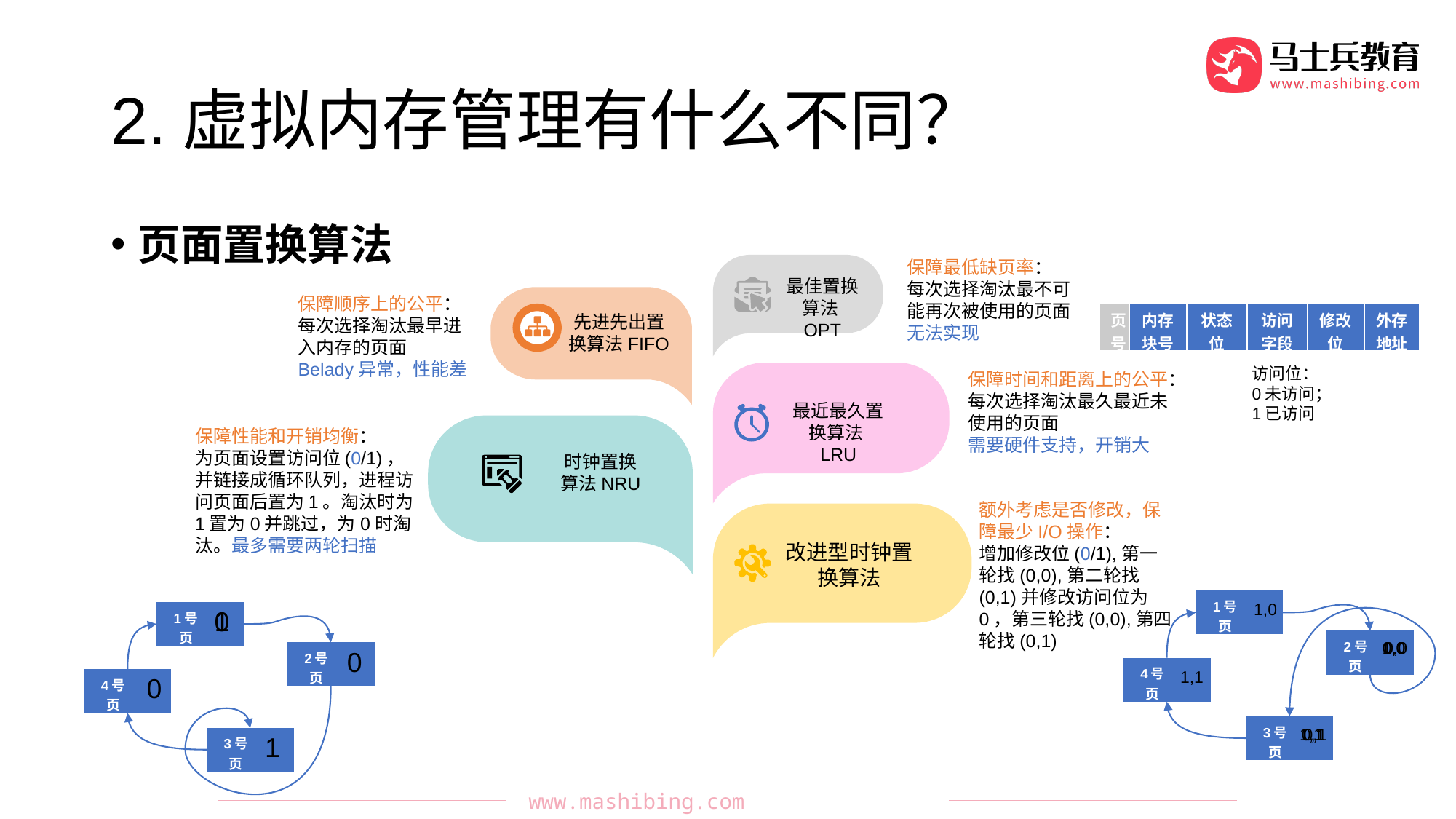

# 2.虚拟内存管理有什么不同？
页面置换算法
保障最低缺页率：
每次选择淘汰最不可能再次被使用的页面
无法实现

最佳置换算法OPT
保障顺序上的公平：
每次选择淘汰最早进入内存的页面
Belady异常，性能差

先进先出置换算法FIFO
| 页号 | 内存块号 | 状态位 | 访问字段 | 修改位 | 外存地址 |
| --- | --- | --- | --- | --- | --- |
访问位：
0未访问；
1已访问

最近最久置换算法LRU
保障时间和距离上的公平：
每次选择淘汰最久最近未使用的页面
需要硬件支持，开销大

时钟置换
算法NRU
保障性能和开销均衡：
为页面设置访问位(0/1)，并链接成循环队列，进程访问页面后置为1。淘汰时为1置为0并跳过，为0时淘汰。最多需要两轮扫描
额外考虑是否修改，保障最少I/O操作：
增加修改位(0/1),第一轮找(0,0),第二轮找(0,1)并修改访问位为0，第三轮找(0,0),第四轮找(0,1)

改进型时钟置换算法
| 1号页 |  |
| --- | --- |
1,0
0
1
| 1号页 |  |
| --- | --- |
| 2号页 |  |
| --- | --- |
0,0
1,0
0,0
0
| 2号页 |  |
| --- | --- |
| 4号页 |  |
| --- | --- |
1,1
0
| 4号页 |  |
| --- | --- |
| 3号页 |  |
| --- | --- |
0,1
0,1
1,1
1
| 3号页 |  |
| --- | --- |